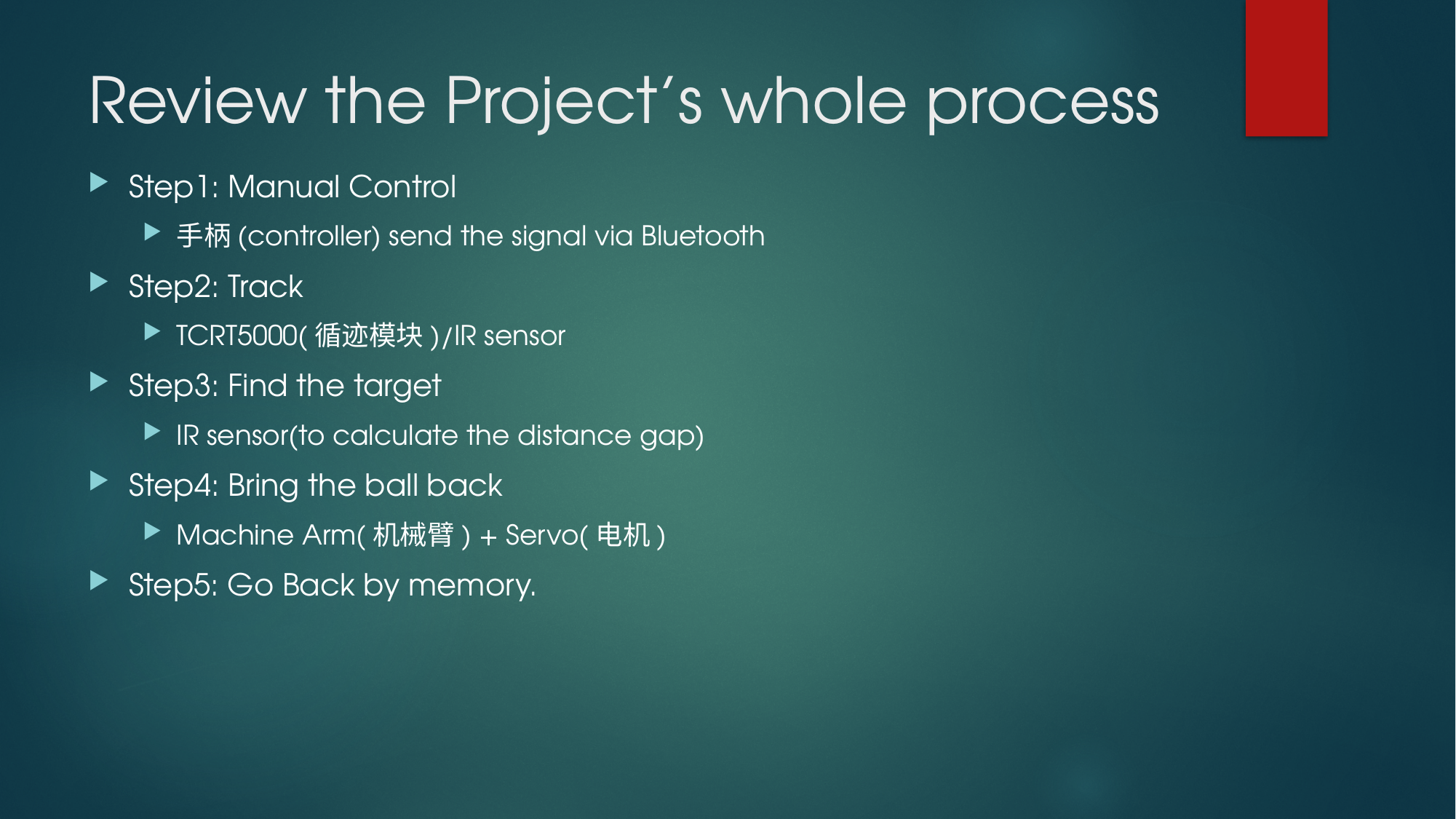

# Review the Project’s whole process
Step1: Manual Control
手柄(controller) send the signal via Bluetooth
Step2: Track
TCRT5000(循迹模块)/IR sensor
Step3: Find the target
IR sensor(to calculate the distance gap)
Step4: Bring the ball back
Machine Arm(机械臂) + Servo(电机)
Step5: Go Back by memory.